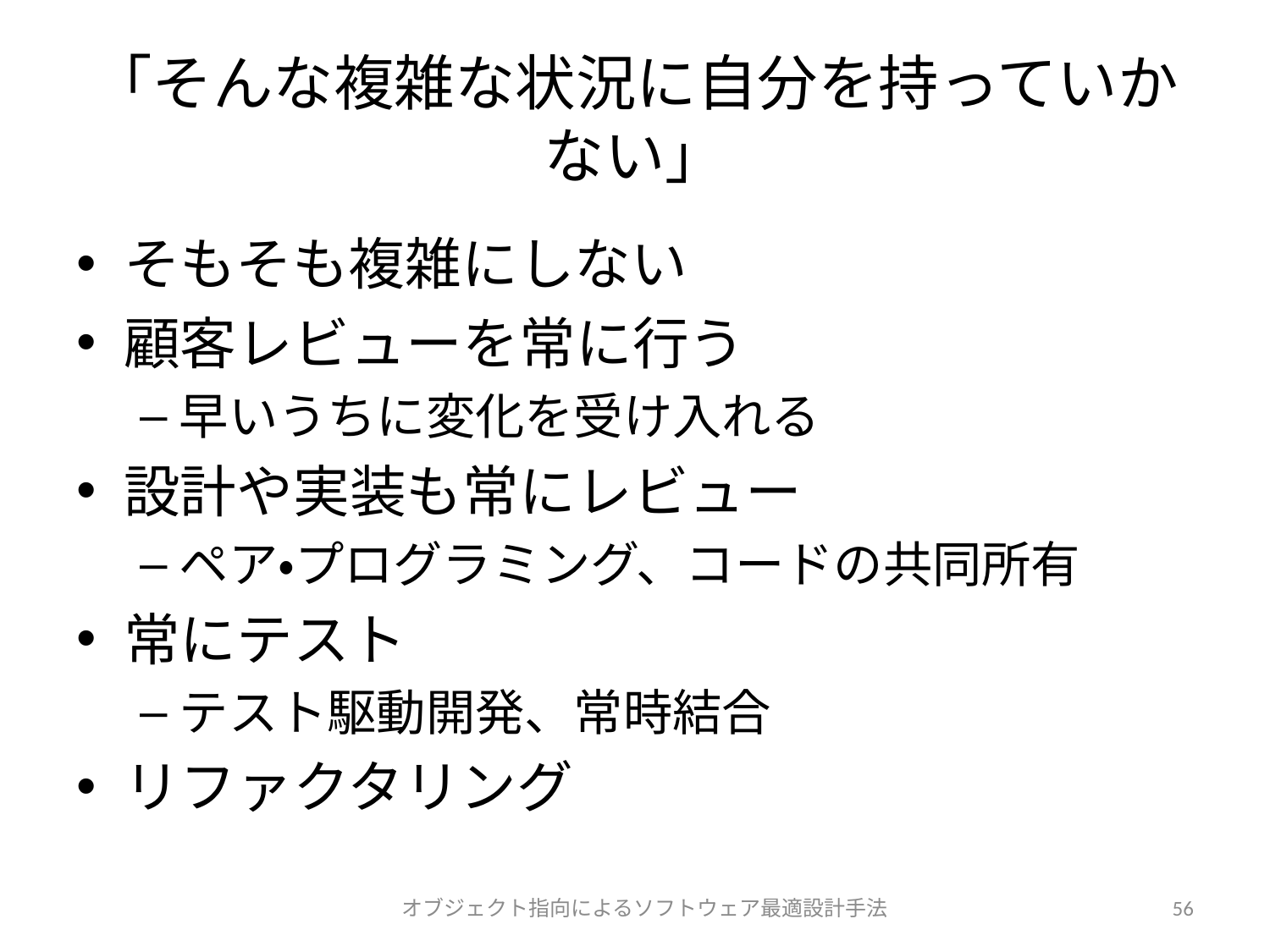

# 「そんな複雑な状況に自分を持っていかない」
そもそも複雑にしない
顧客レビューを常に行う
早いうちに変化を受け入れる
設計や実装も常にレビュー
ペア・プログラミング、コードの共同所有
常にテスト
テスト駆動開発、常時結合
リファクタリング
オブジェクト指向によるソフトウェア最適設計手法
56